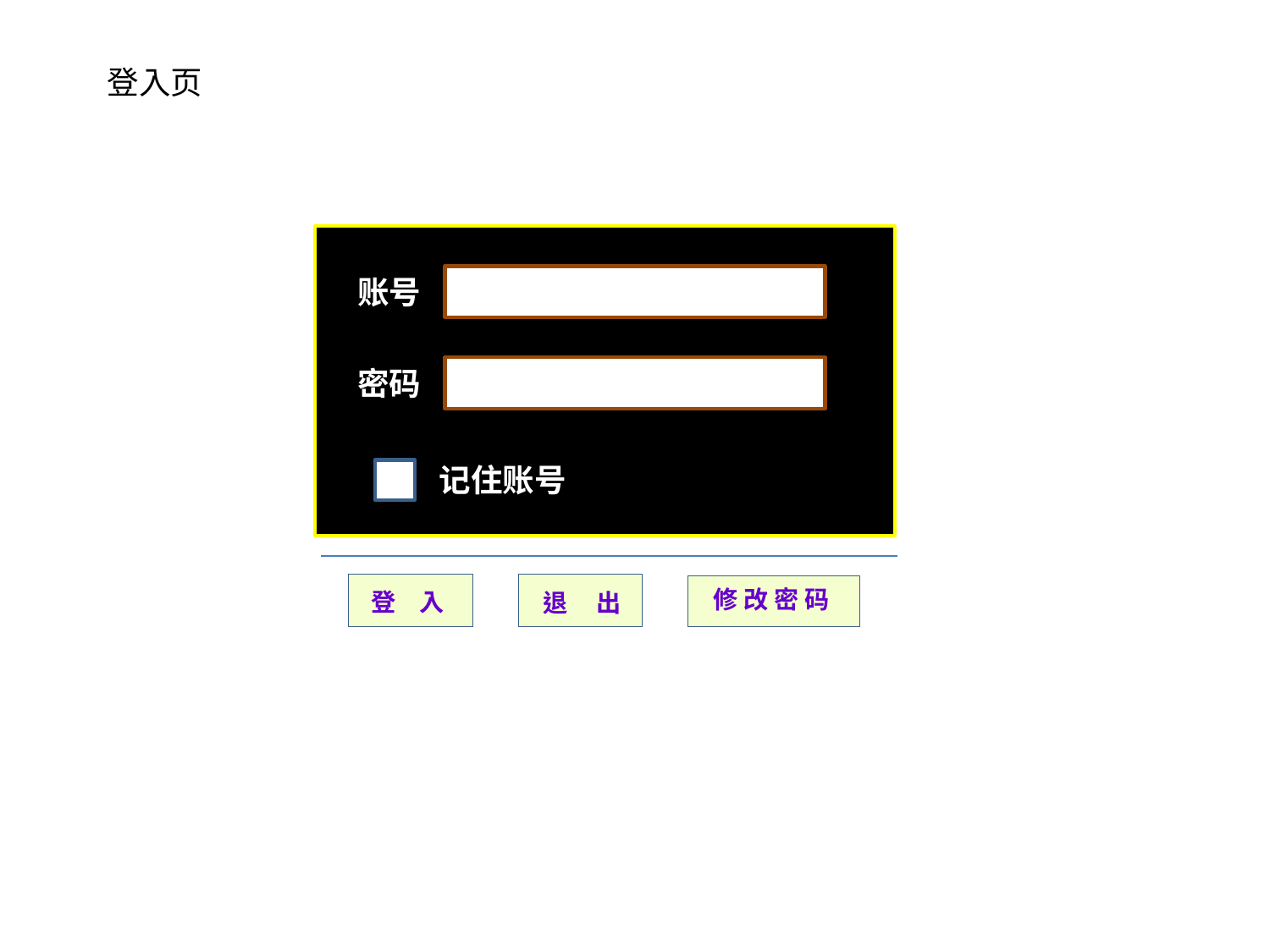

登入页

账号

密码

记住账号

退     出

修 改 密 码
登    入